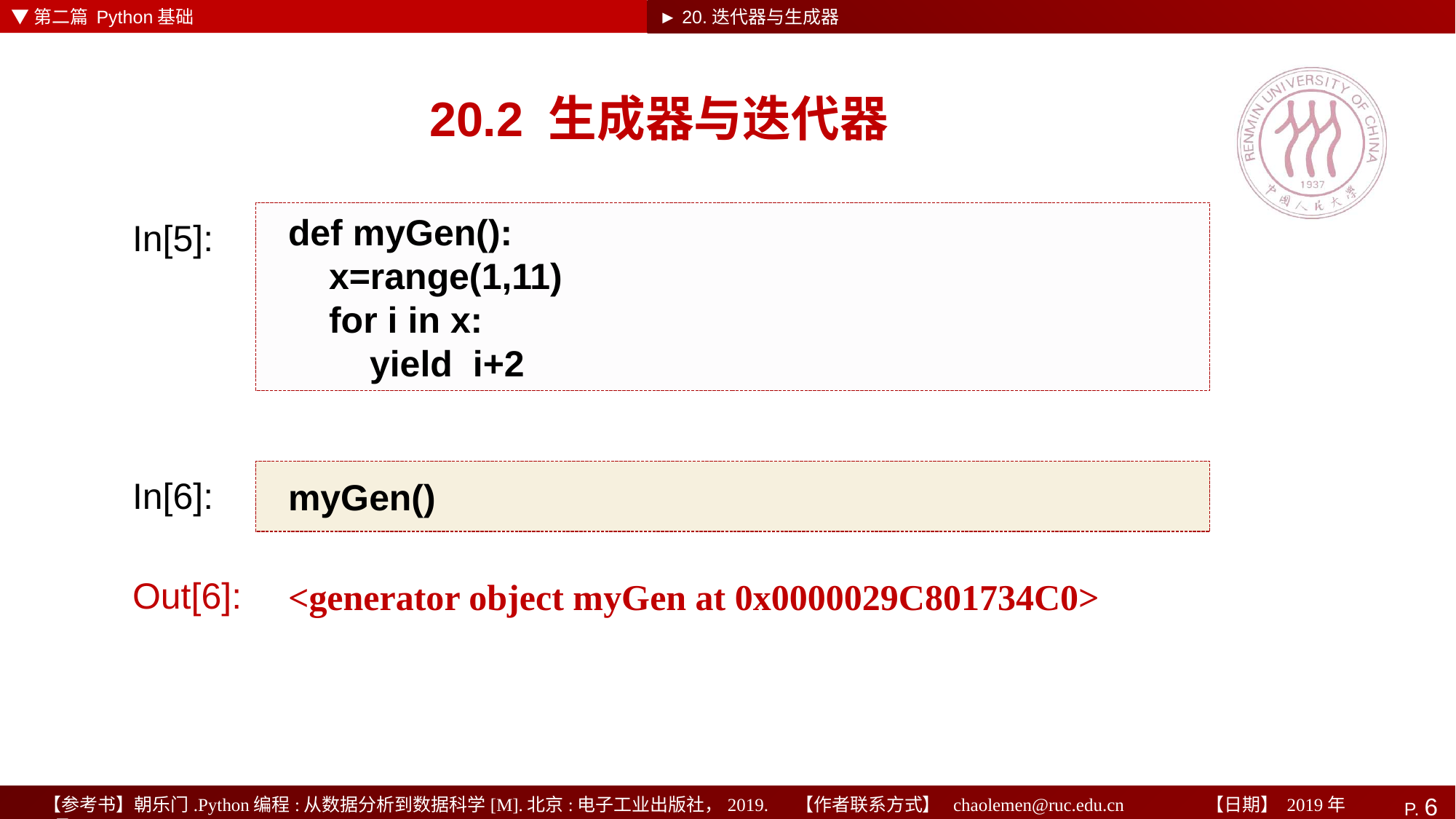

▼第二篇 Python基础
► 20.迭代器与生成器
# 20.2 生成器与迭代器
def myGen():
    x=range(1,11)
    for i in x:
        yield  i+2
In[5]:
myGen()
In[6]:
<generator object myGen at 0x0000029C801734C0>
Out[6]: